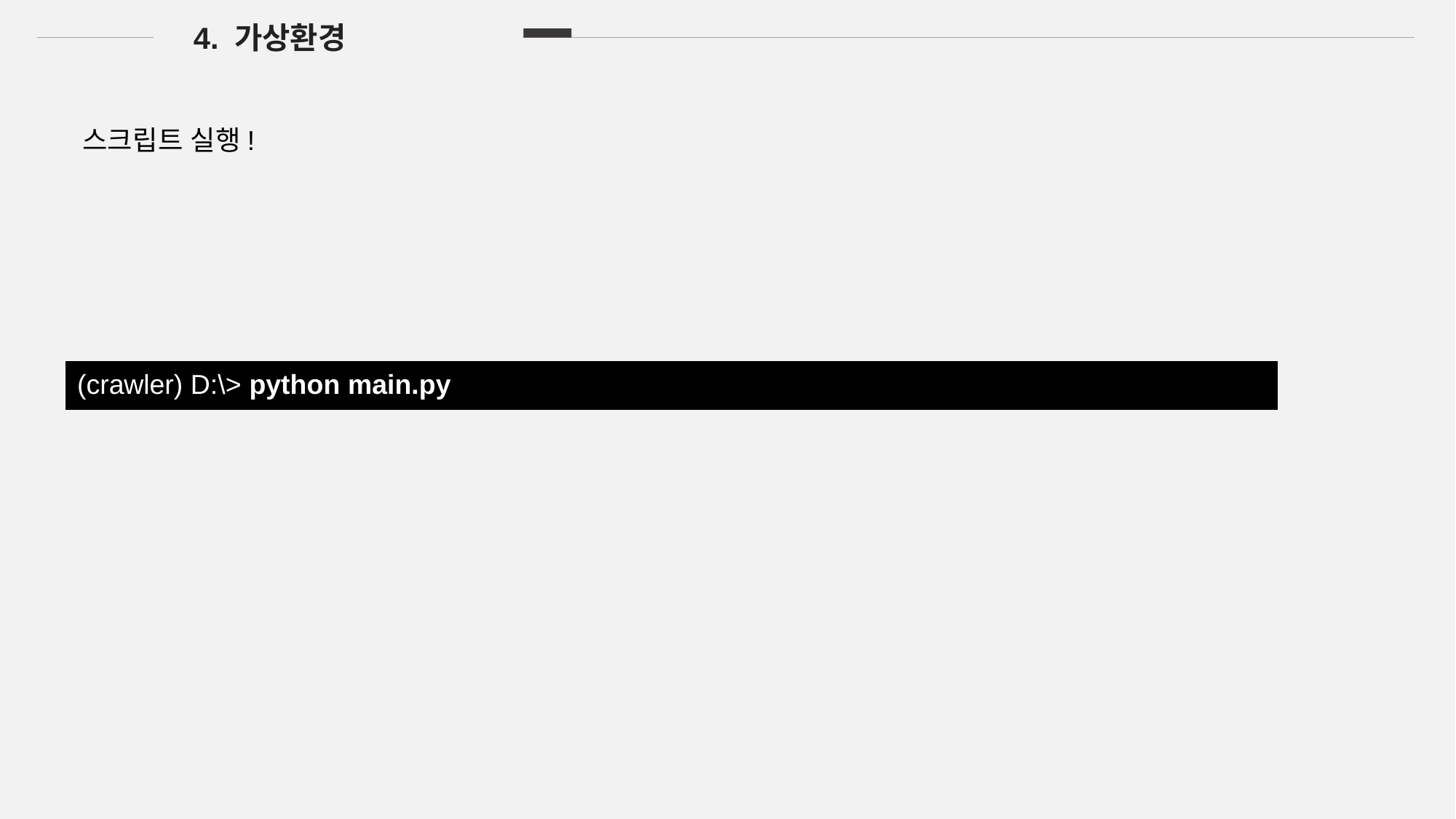

4. 가상환경

스크립트 실행!
(crawler) D:\> python main.py